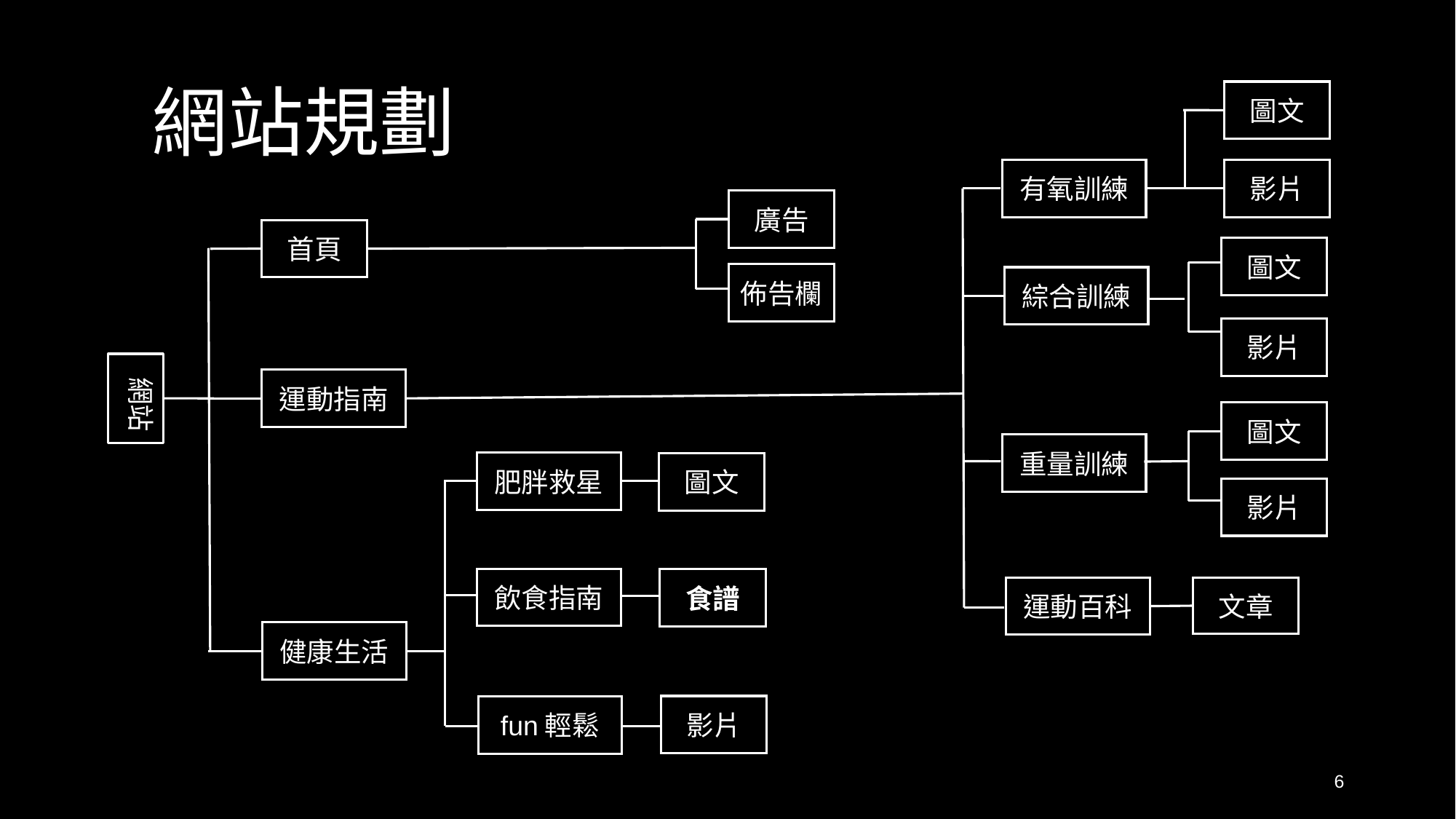

圖文
有氧訓練
影片
廣告
首頁
圖文
佈告欄
綜合訓練
影片
 網站
運動指南
圖文
重量訓練
肥胖救星
圖文
影片
飲食指南
食譜
文章
運動百科
健康生活
影片
fun輕鬆
# 網站規劃
6